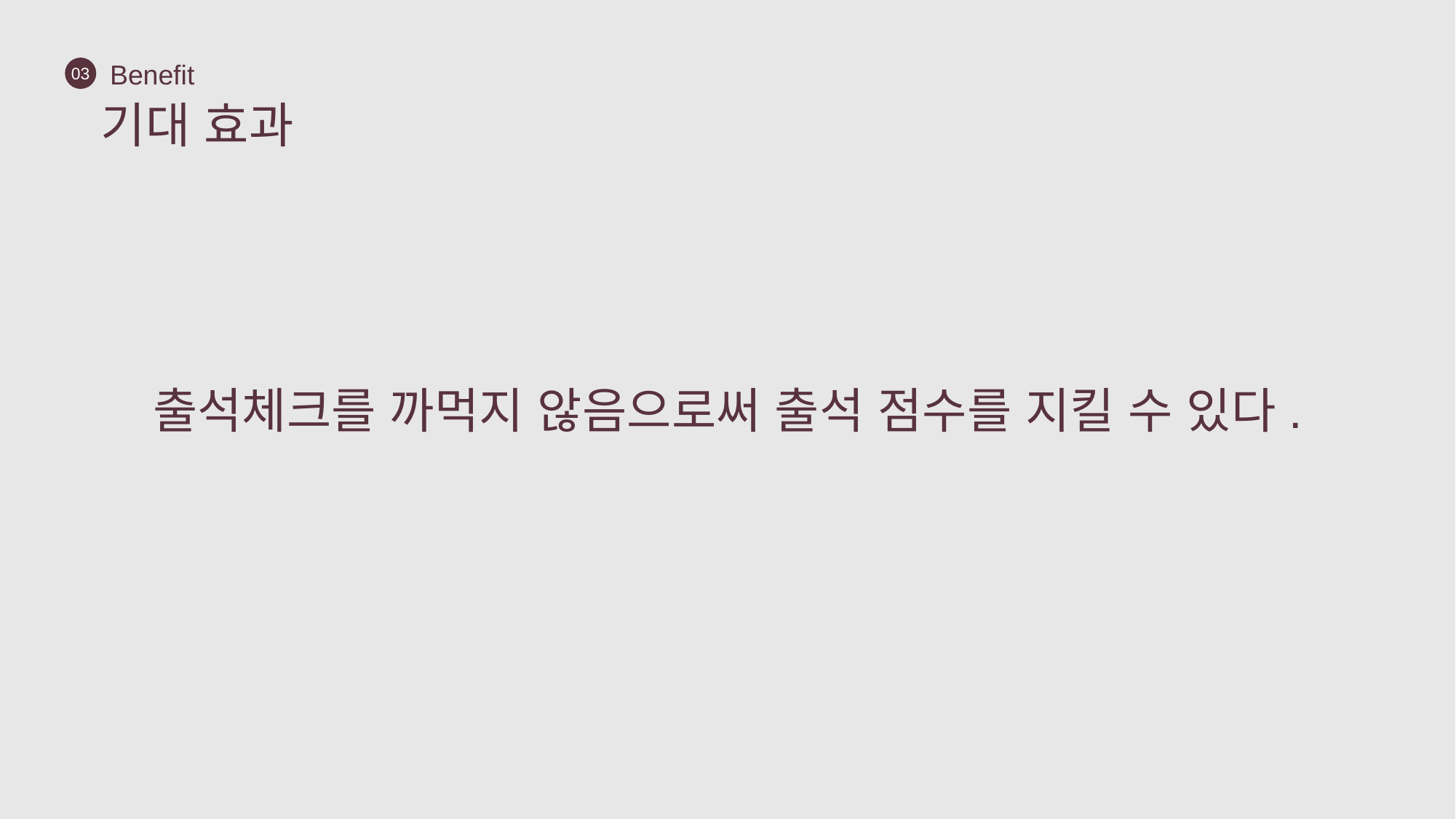

Benefit

03
기대 효과
출석체크를 까먹지 않음으로써 출석 점수를 지킬 수 있다.